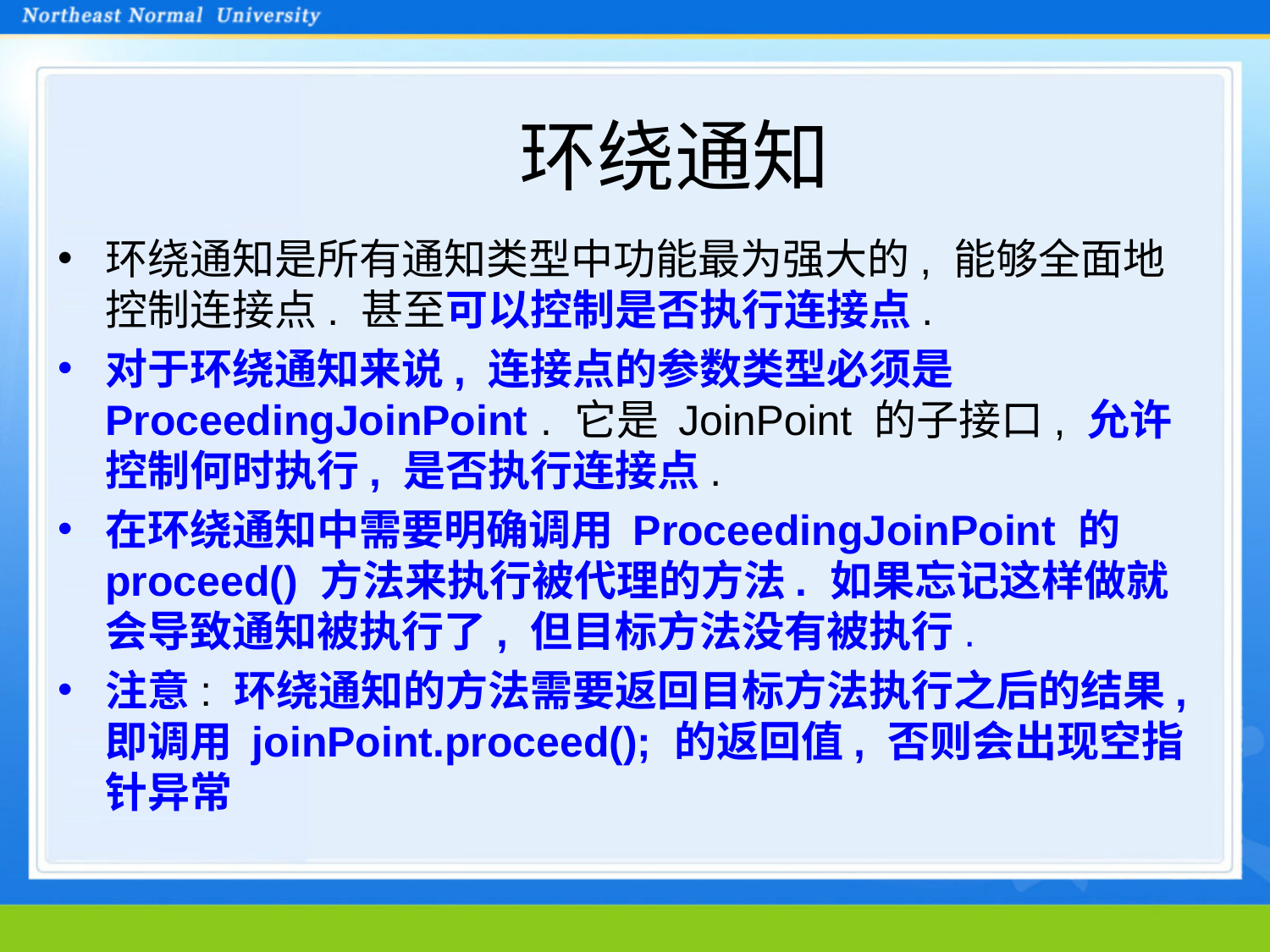

# 环绕通知
环绕通知是所有通知类型中功能最为强大的, 能够全面地控制连接点. 甚至可以控制是否执行连接点.
对于环绕通知来说, 连接点的参数类型必须是 ProceedingJoinPoint . 它是 JoinPoint 的子接口, 允许控制何时执行, 是否执行连接点.
在环绕通知中需要明确调用 ProceedingJoinPoint 的 proceed() 方法来执行被代理的方法. 如果忘记这样做就会导致通知被执行了, 但目标方法没有被执行.
注意: 环绕通知的方法需要返回目标方法执行之后的结果, 即调用 joinPoint.proceed(); 的返回值, 否则会出现空指针异常